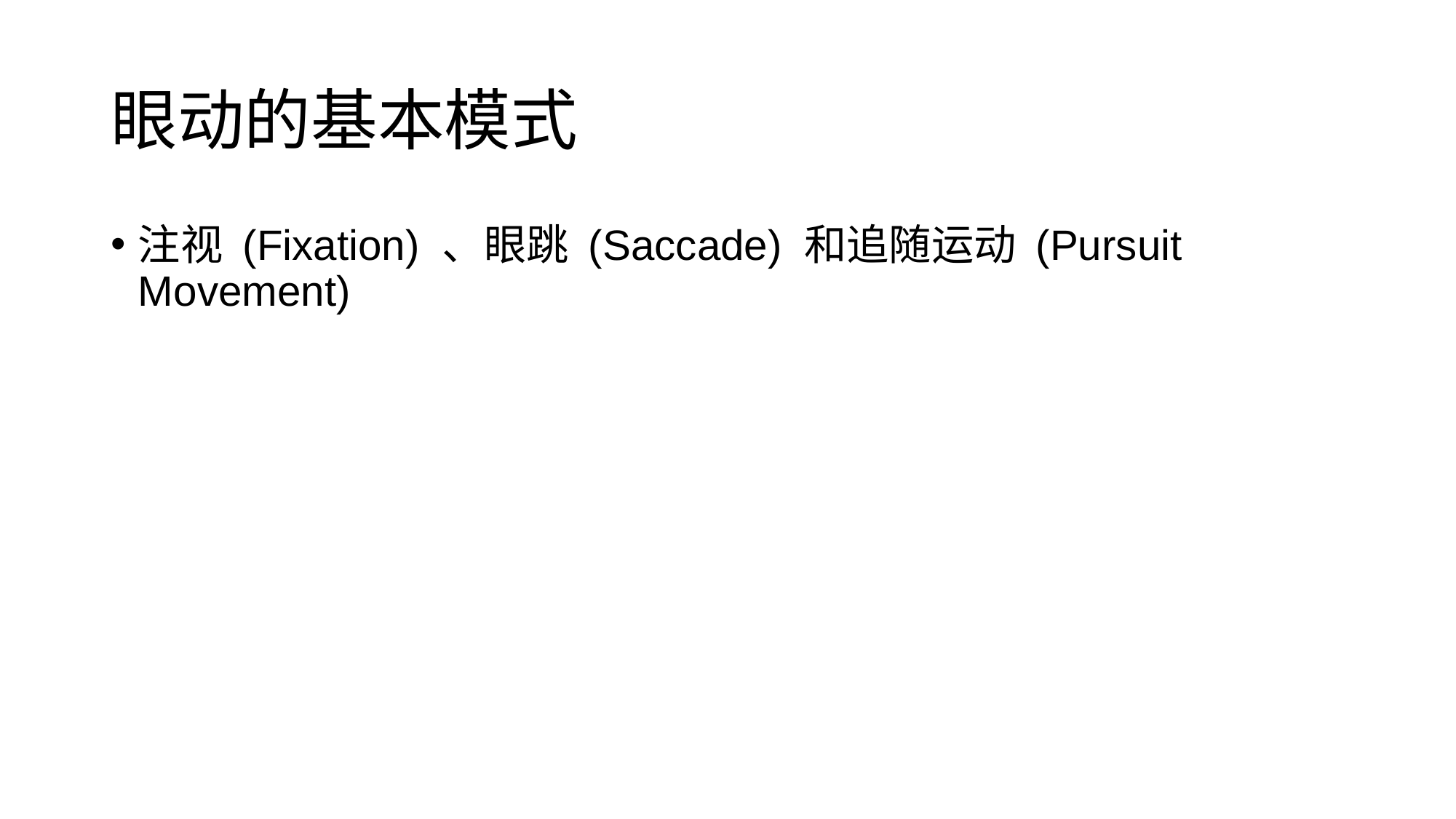

# 眼动的基本模式
注视 (Fixation) 、眼跳 (Saccade) 和追随运动 (Pursuit Movement)